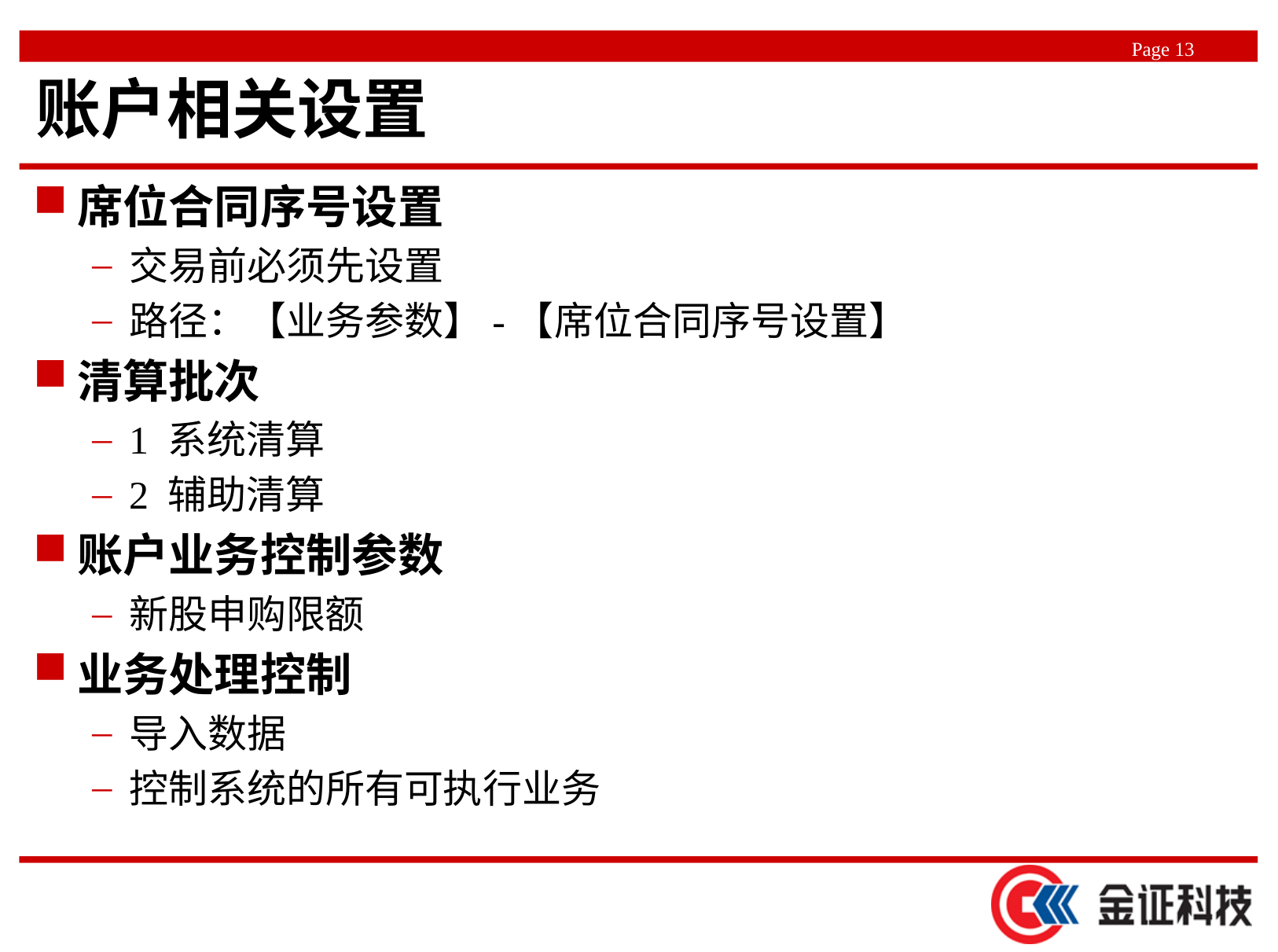

# 账户相关设置
席位合同序号设置
交易前必须先设置
路径：【业务参数】-【席位合同序号设置】
清算批次
1 系统清算
2 辅助清算
账户业务控制参数
新股申购限额
业务处理控制
导入数据
控制系统的所有可执行业务